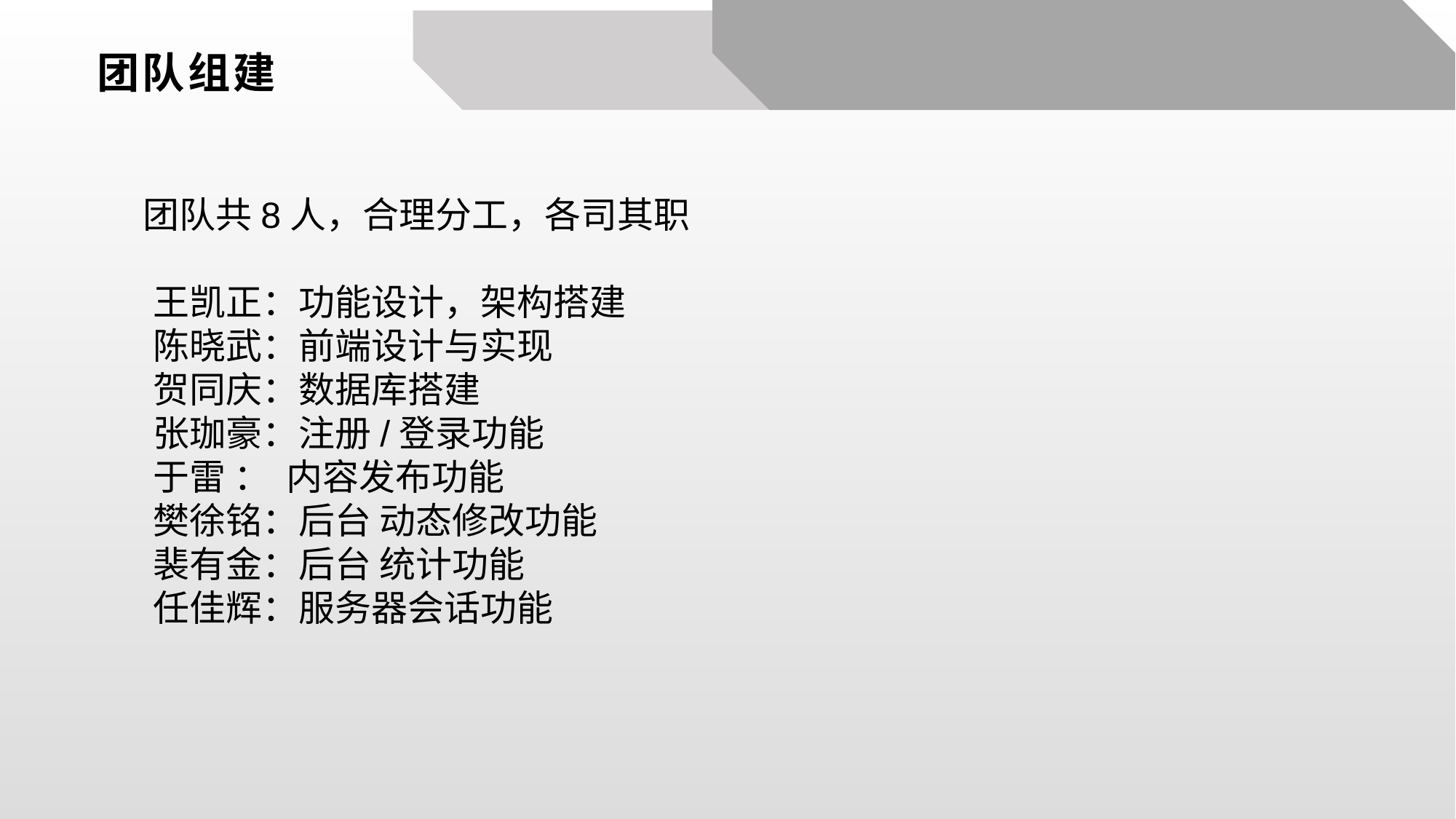

团队组建
  团队共8人，合理分工，各司其职

   王凯正：功能设计，架构搭建
   陈晓武：前端设计与实现
   贺同庆：数据库搭建
   张珈豪：注册/登录功能
   于雷 ：  内容发布功能
   樊徐铭：后台 动态修改功能
   裴有金：后台 统计功能
   任佳辉：服务器会话功能